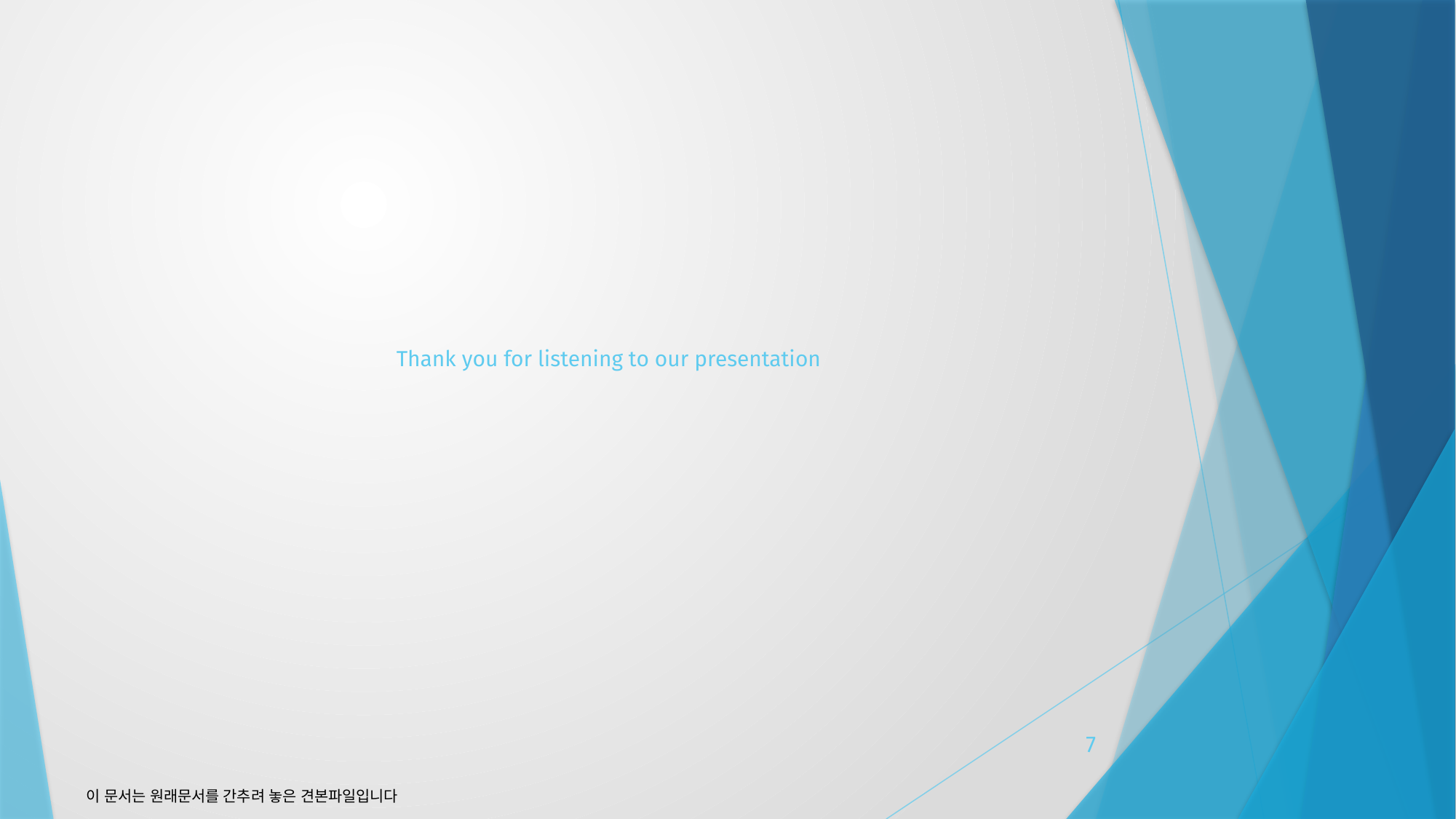

# Thank you for listening to our presentation
7
이 문서는 원래문서를 간추려 놓은 견본파일입니다